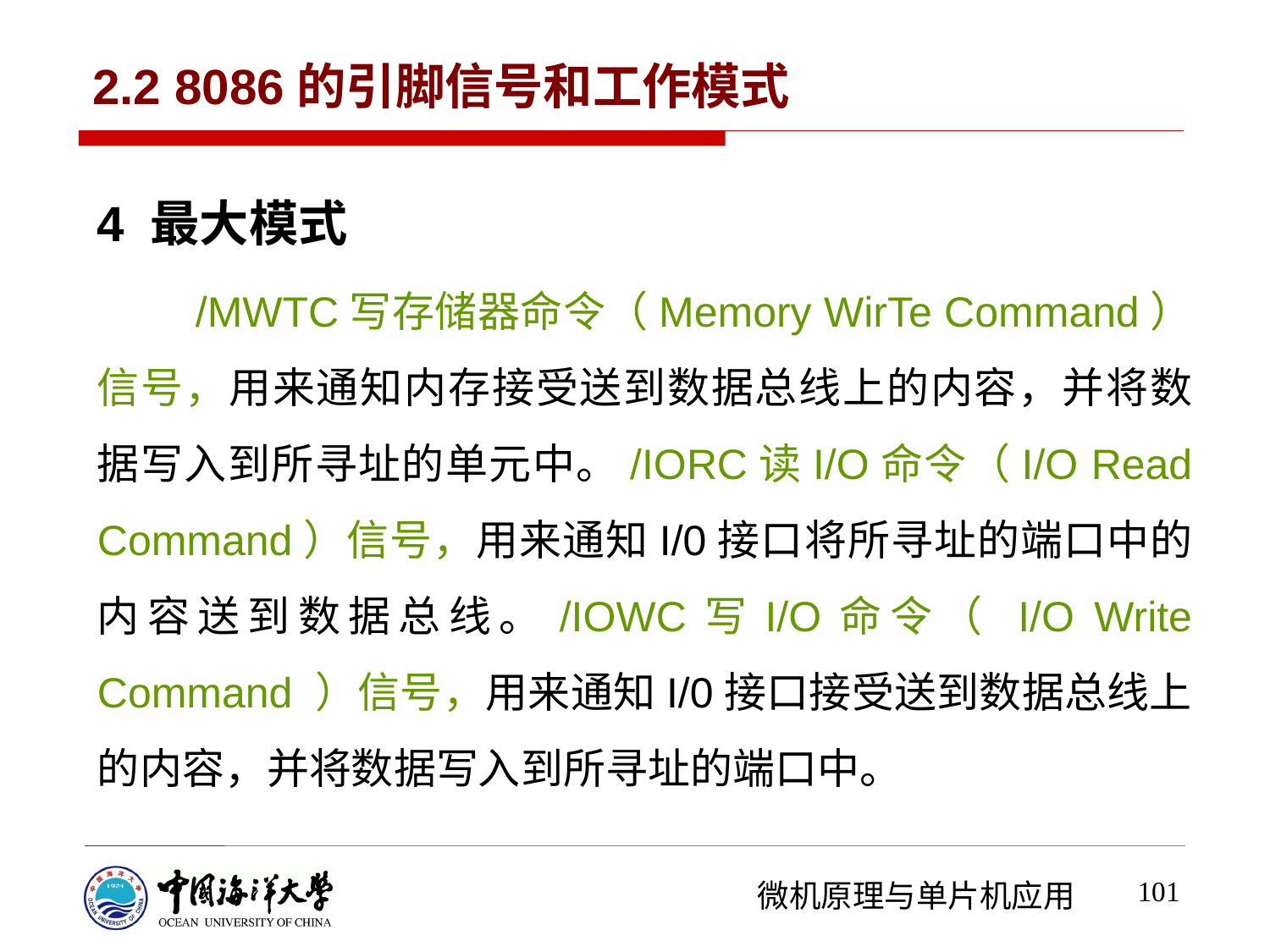

# 2.2 8086的引脚信号和工作模式
4 最大模式
        /MWTC写存储器命令（Memory WirTe Command）信号，用来通知内存接受送到数据总线上的内容，并将数据写入到所寻址的单元中。/IORC读I/O命令（I/O Read Command）信号，用来通知I/0接口将所寻址的端口中的内容送到数据总线。/IOWC写I/O命令（ I/O Write Command ）信号，用来通知I/0接口接受送到数据总线上的内容，并将数据写入到所寻址的端口中。

101